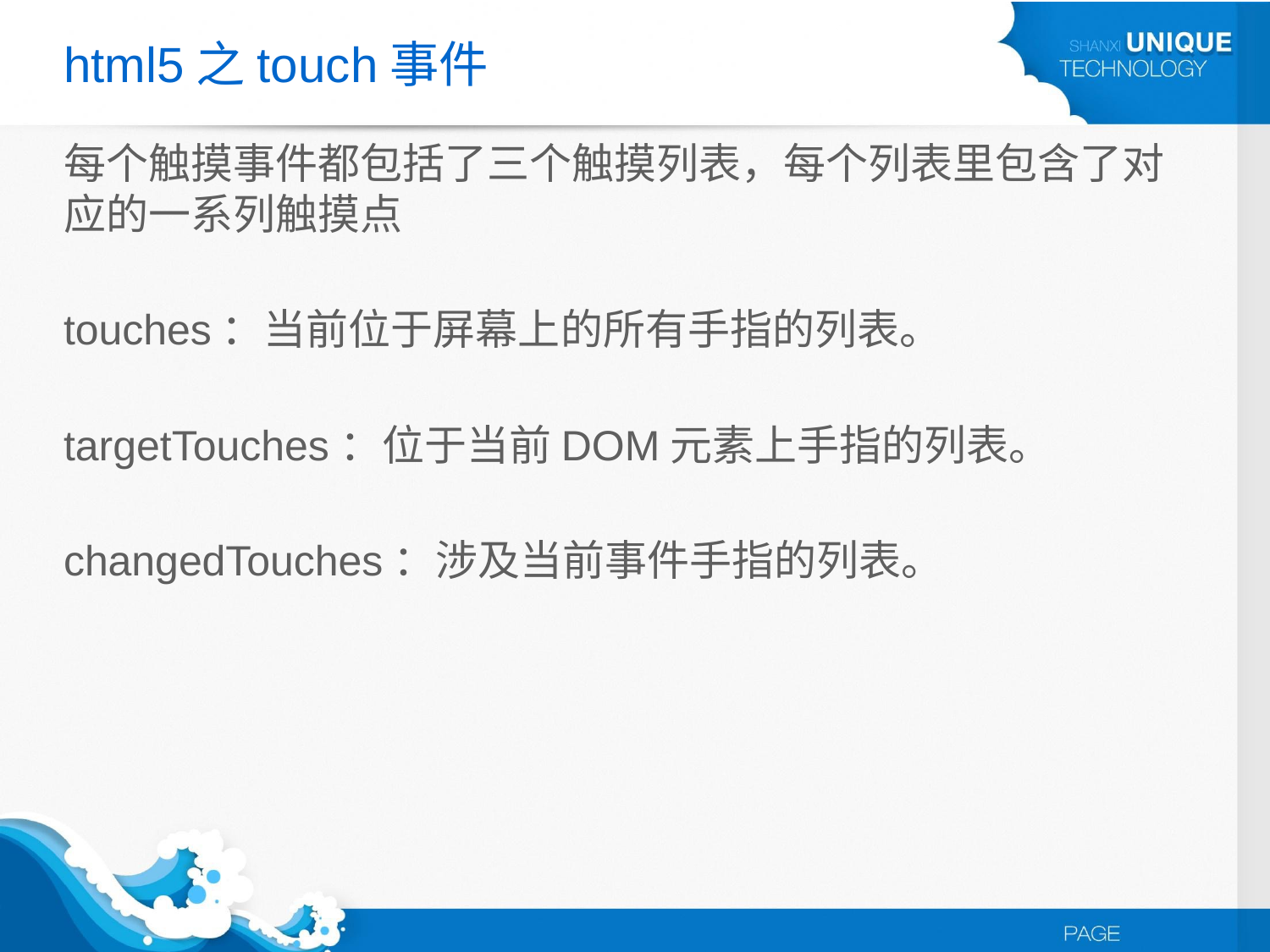

# html5之touch事件
每个触摸事件都包括了三个触摸列表，每个列表里包含了对应的一系列触摸点

touches：当前位于屏幕上的所有手指的列表。

targetTouches：位于当前DOM元素上手指的列表。

changedTouches：涉及当前事件手指的列表。